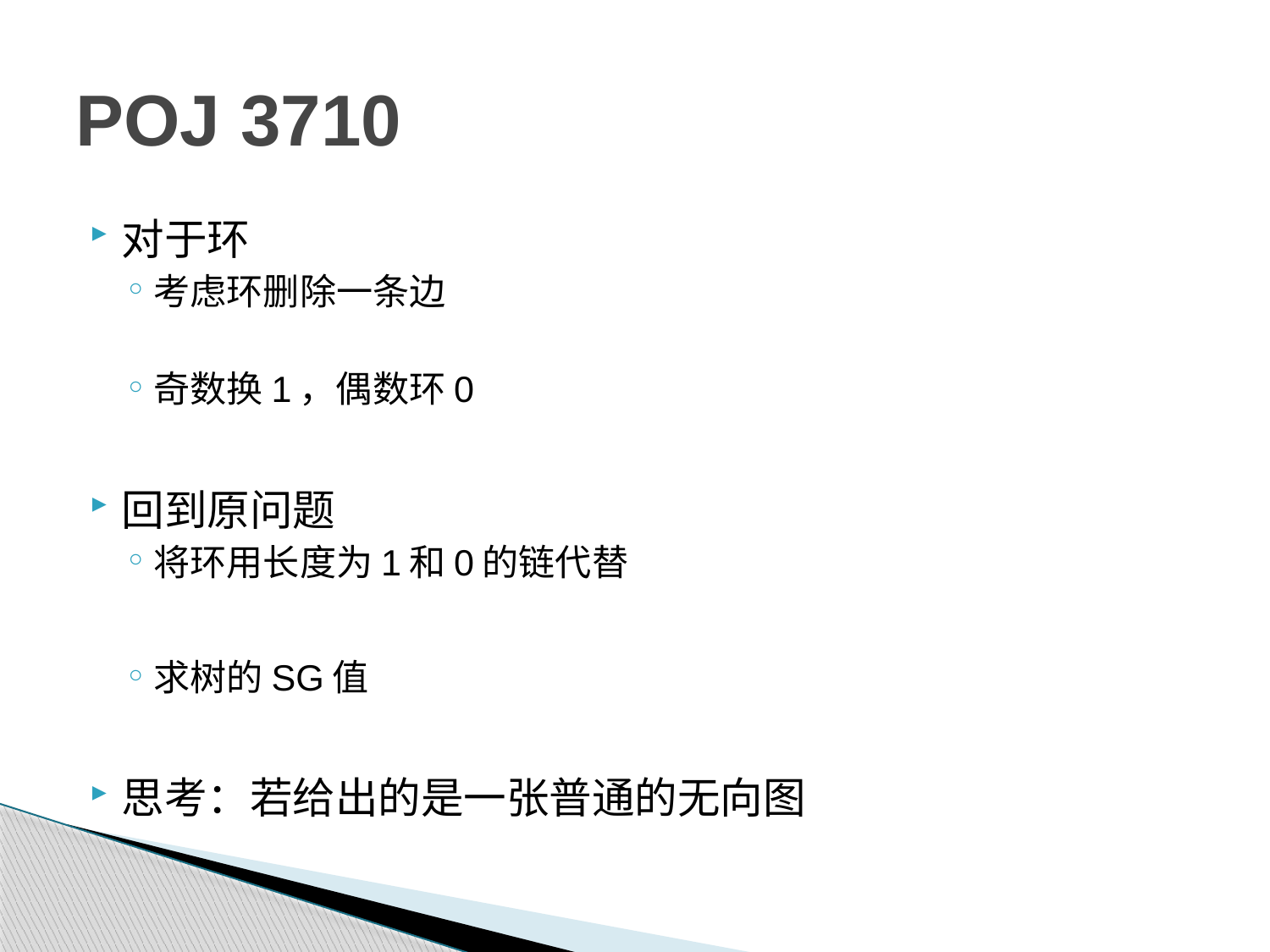

# POJ 3710
对于环
考虑环删除一条边

奇数换1，偶数环0

回到原问题
将环用长度为1和0的链代替

求树的SG值

思考：若给出的是一张普通的无向图